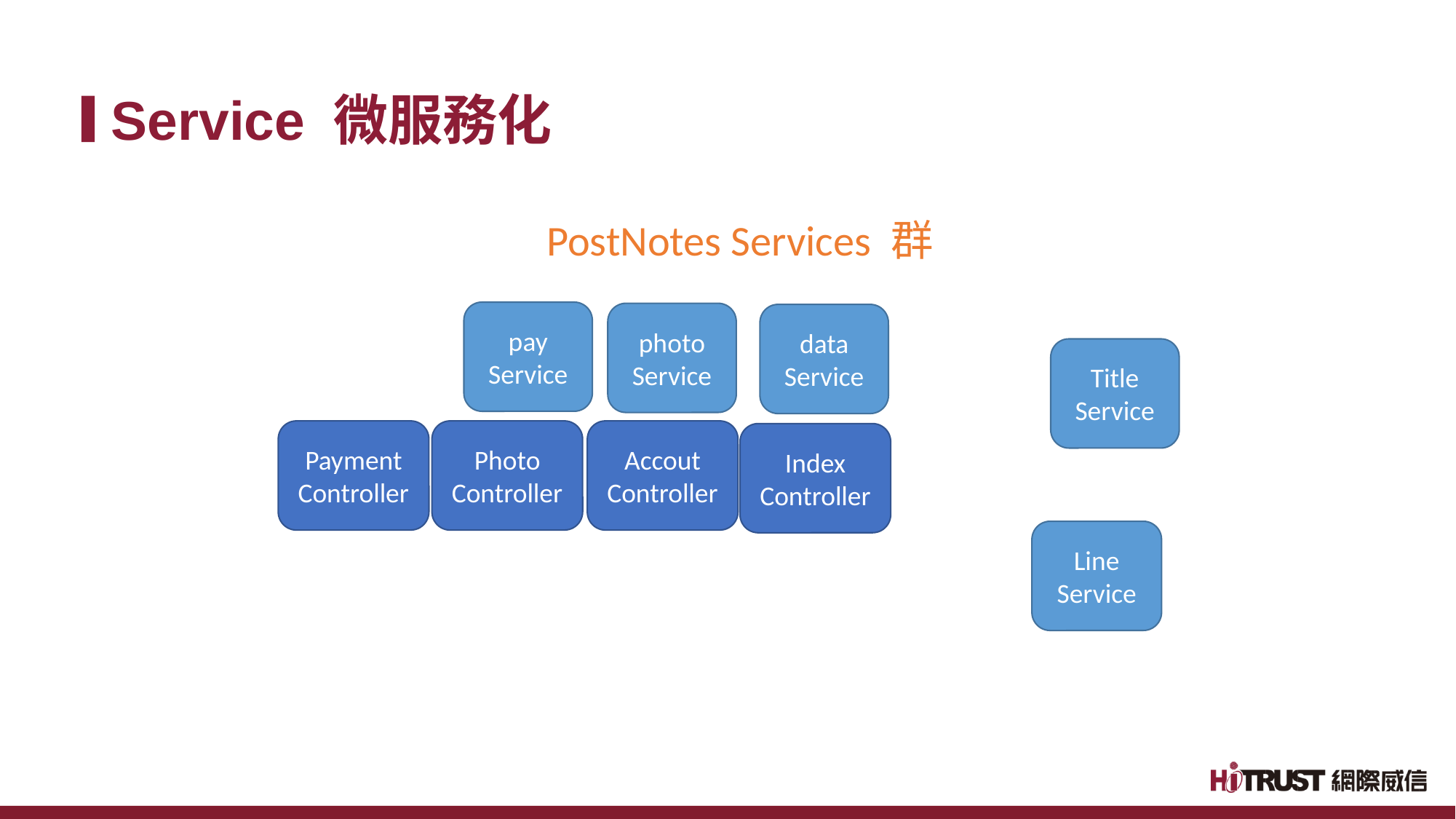

# Service 微服務化

PostNotes Services 群
pay Service
photo Service
data
Service
Title Service
Payment Controller
Photo Controller
Accout Controller
Index Controller
Line Service